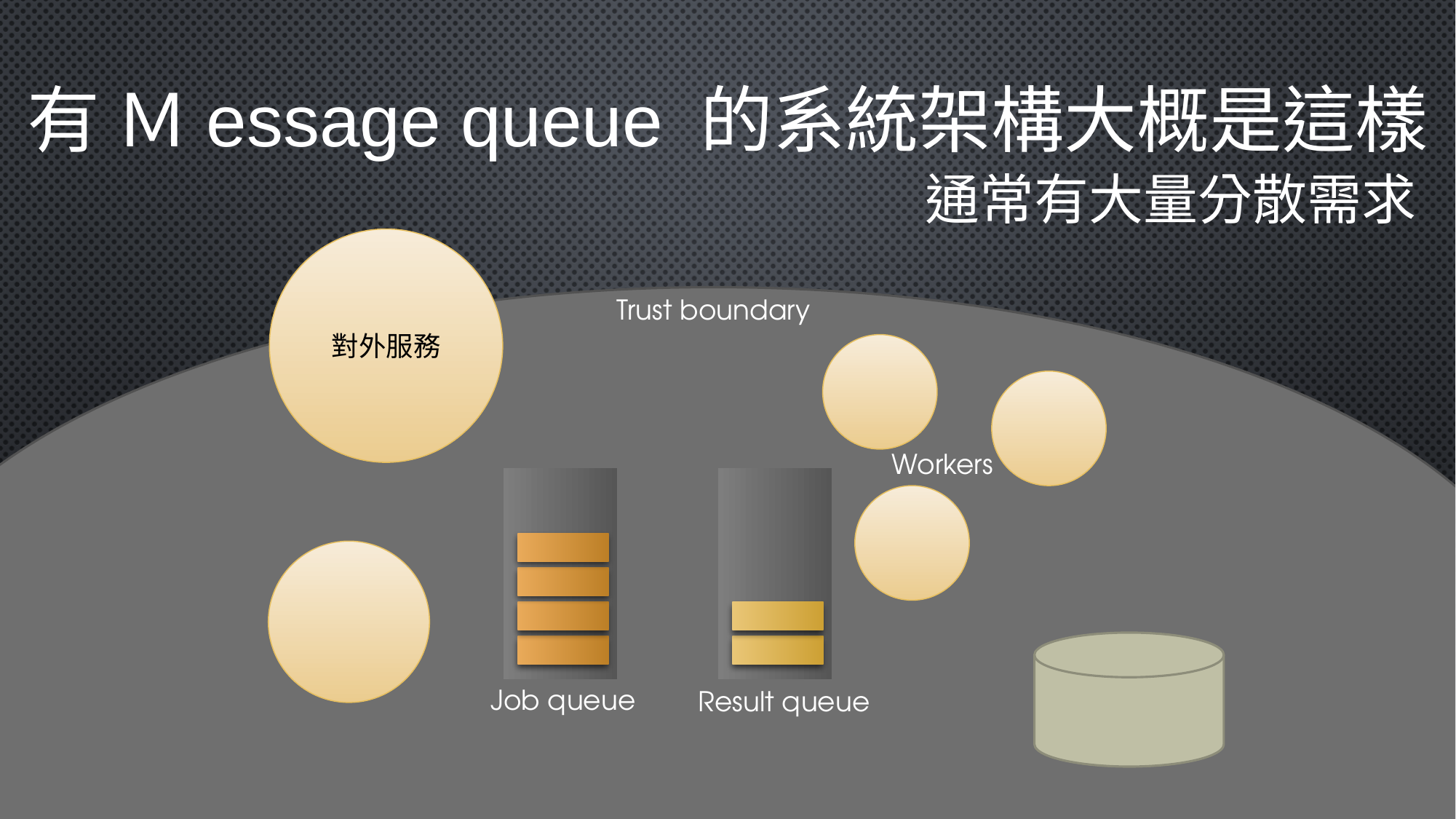

有 Ｍessage queue 的系統架構大概是這樣
通常有大量分散需求
對外服務

Trust boundary

Workers

Job queue
Result queue